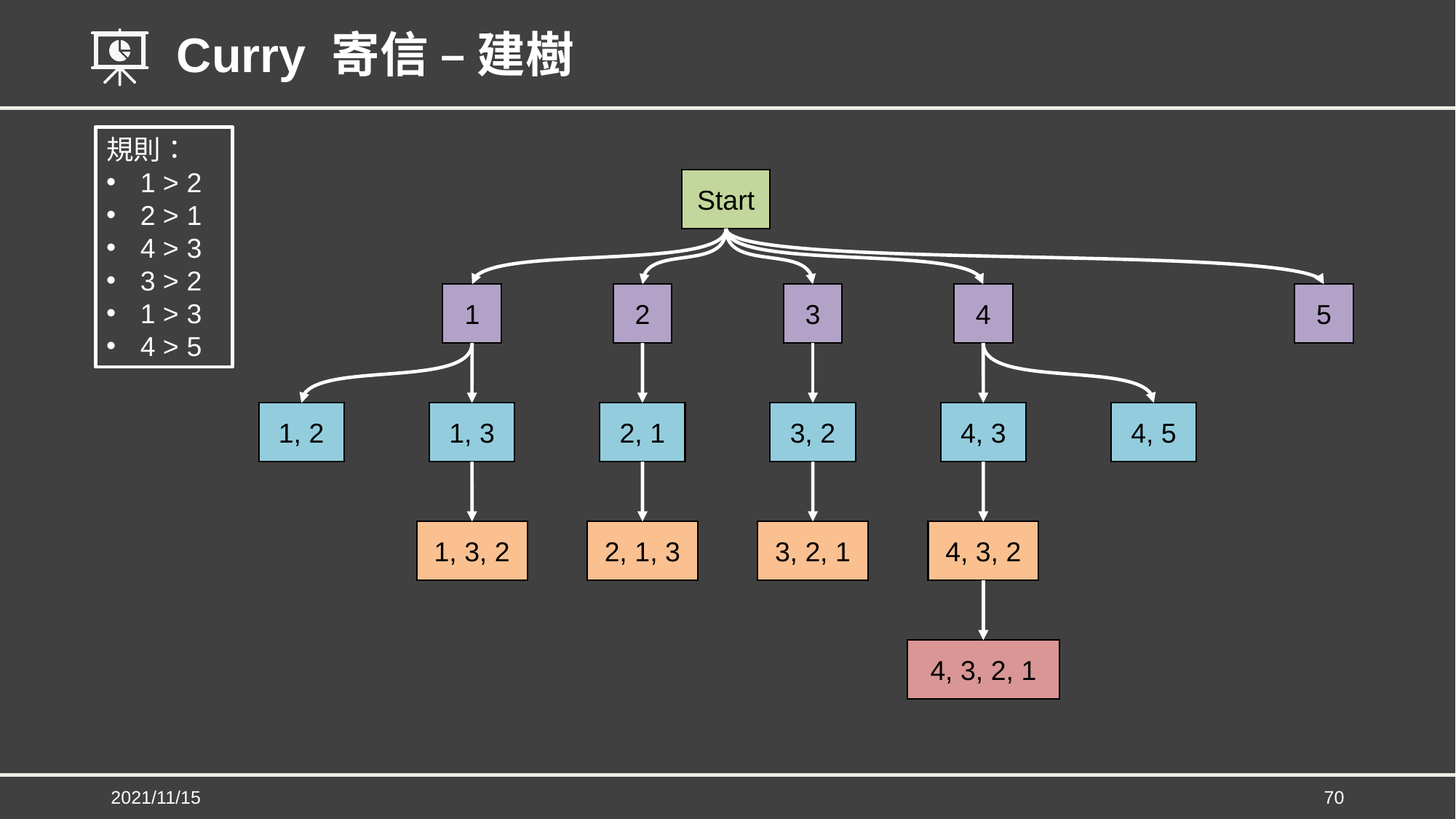

# Curry 寄信 – 建樹
規則：
1 > 2
2 > 1
4 > 3
3 > 2
1 > 3
4 > 5
Start
1
2
3
4
5
1, 2
1, 3
2, 1
3, 2
4, 3
4, 5
1, 3, 2
2, 1, 3
3, 2, 1
4, 3, 2
4, 3, 2, 1
2021/11/15

70